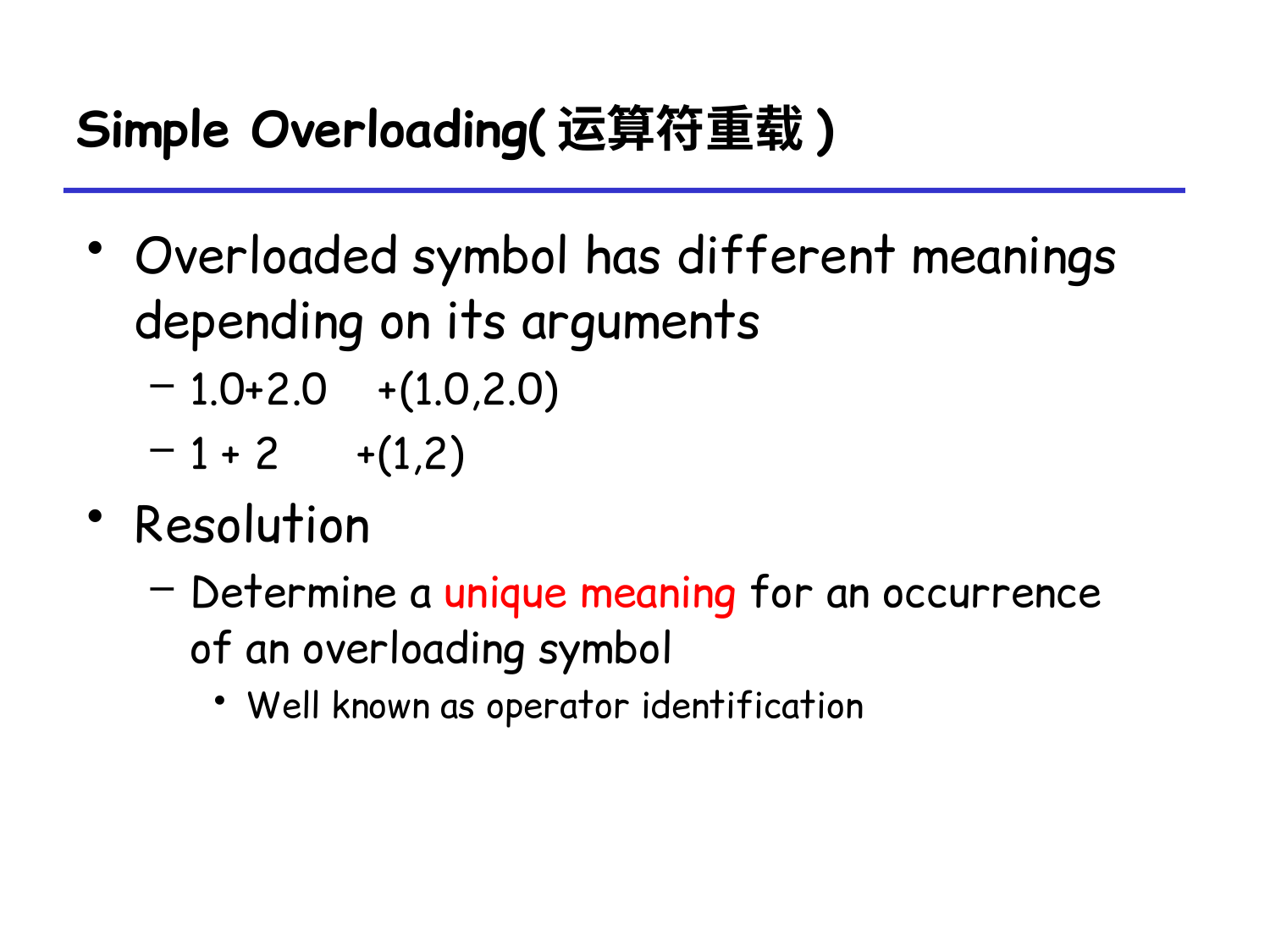

# Simple Overloading(运算符重载)
Overloaded symbol has different meanings depending on its arguments
1.0+2.0    +(1.0,2.0)
1 + 2      +(1,2)
Resolution
Determine a unique meaning for an occurrence of an overloading symbol
Well known as operator identification

39